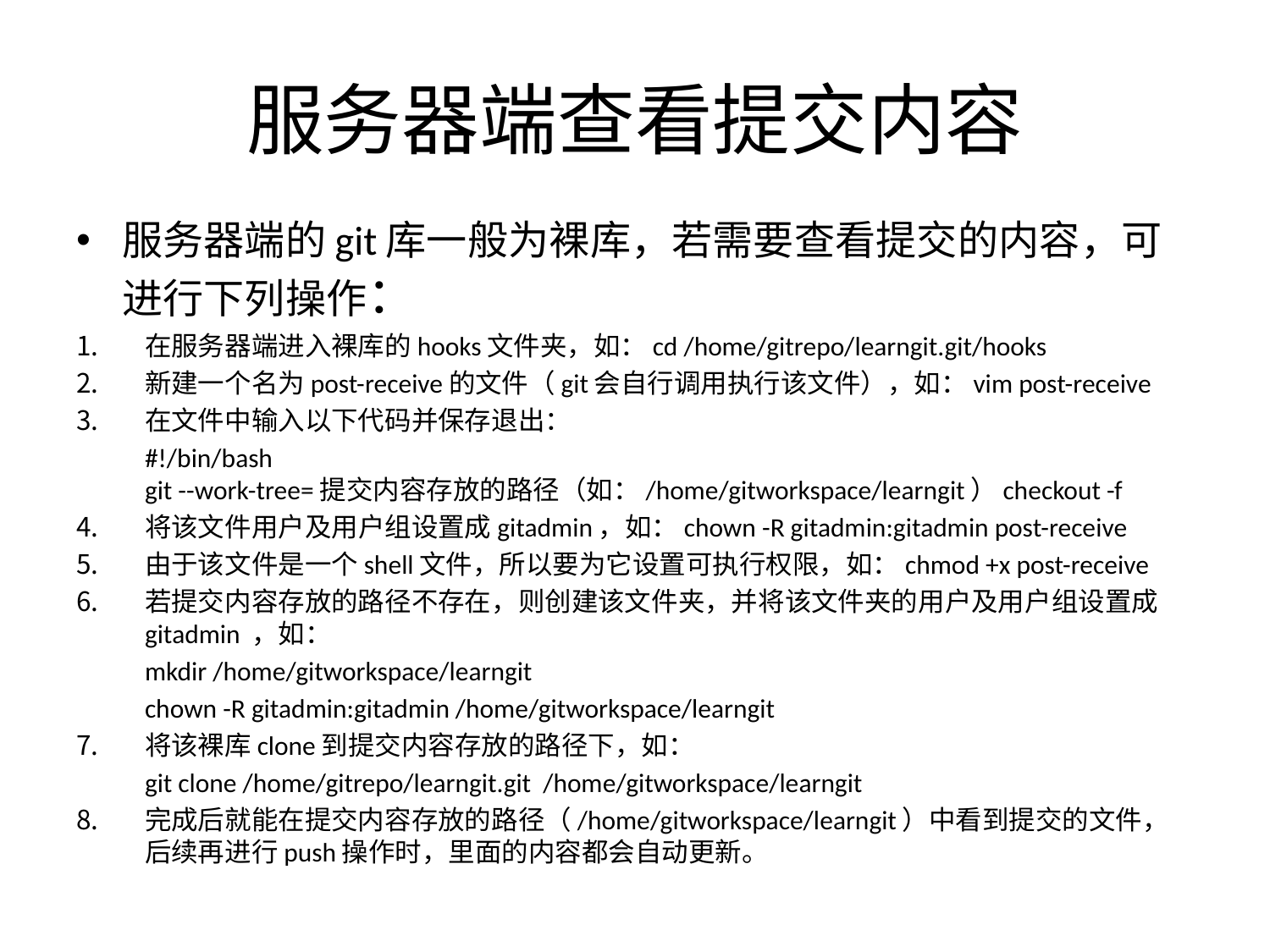

# 服务器端查看提交内容
服务器端的git库一般为裸库，若需要查看提交的内容，可进行下列操作：
在服务器端进入裸库的hooks文件夹，如：cd /home/gitrepo/learngit.git/hooks
新建一个名为post-receive的文件（git会自行调用执行该文件），如：vim post-receive
在文件中输入以下代码并保存退出：
	#!/bin/bash
git --work-tree=提交内容存放的路径（如：/home/gitworkspace/learngit）checkout -f
将该文件用户及用户组设置成gitadmin，如：chown -R gitadmin:gitadmin post-receive
由于该文件是一个shell文件，所以要为它设置可执行权限，如：chmod +x post-receive
若提交内容存放的路径不存在，则创建该文件夹，并将该文件夹的用户及用户组设置成gitadmin ，如：
	mkdir /home/gitworkspace/learngit
	chown -R gitadmin:gitadmin /home/gitworkspace/learngit
将该裸库clone到提交内容存放的路径下，如：
	git clone /home/gitrepo/learngit.git  /home/gitworkspace/learngit
完成后就能在提交内容存放的路径（/home/gitworkspace/learngit）中看到提交的文件，后续再进行push操作时，里面的内容都会自动更新。